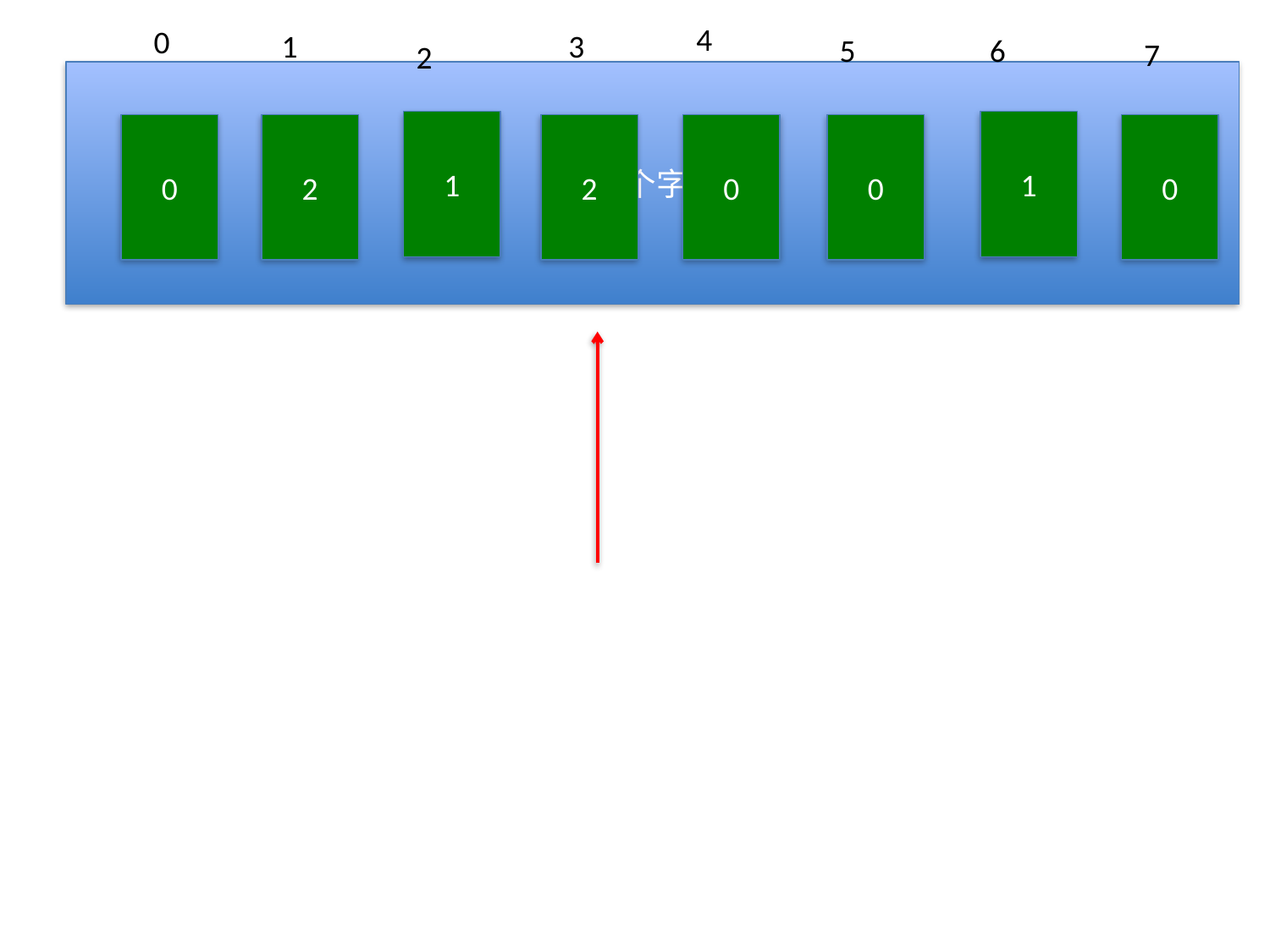

4
0
1
3
5
6
7
2
40个字节
1
1
0
2
2
0
0
0